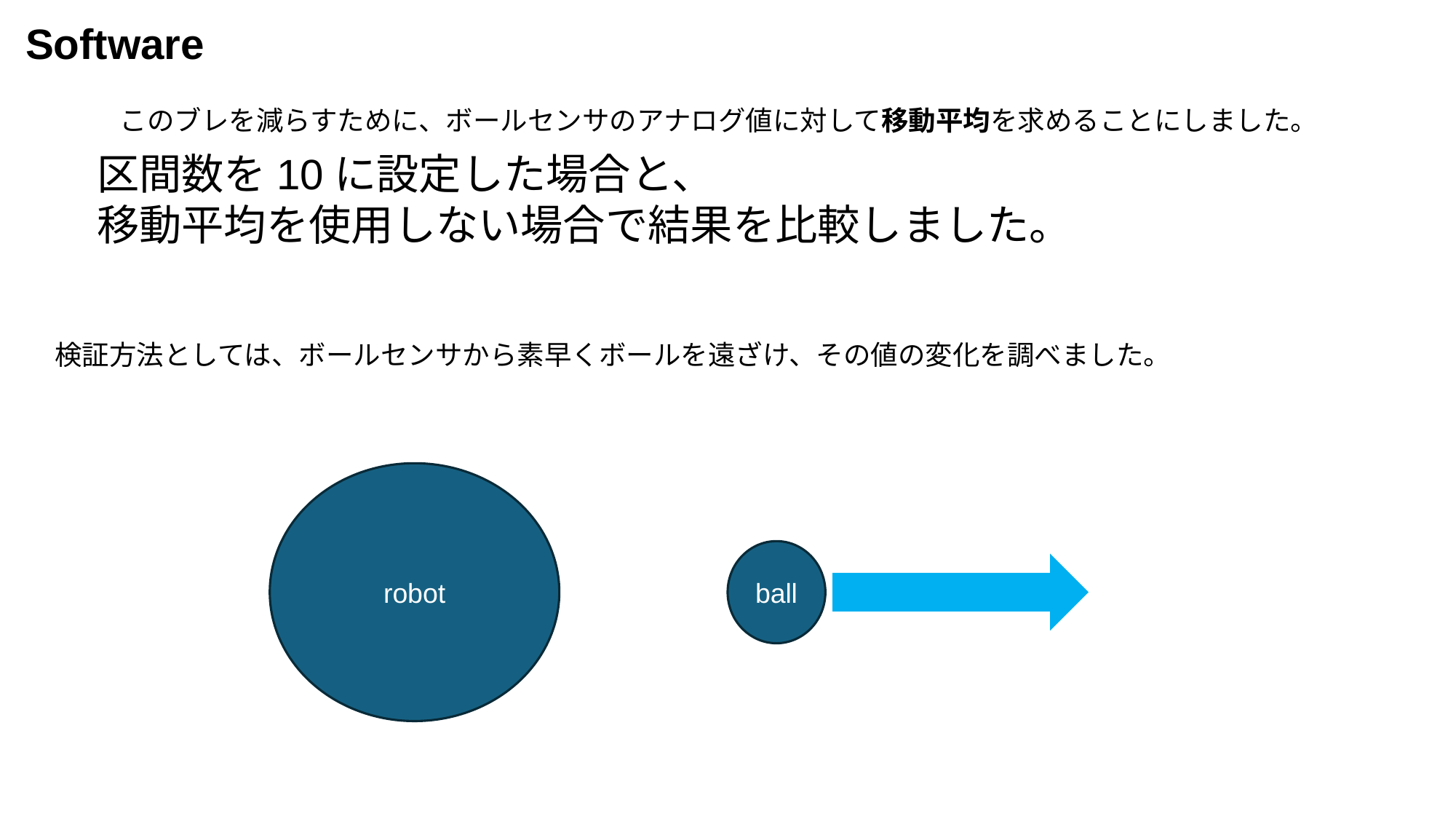

Software
このブレを減らすために、ボールセンサのアナログ値に対して移動平均を求めることにしました。
区間数を10に設定した場合と、
移動平均を使用しない場合で結果を比較しました。

検証方法としては、ボールセンサから素早くボールを遠ざけ、その値の変化を調べました。

robot
ball